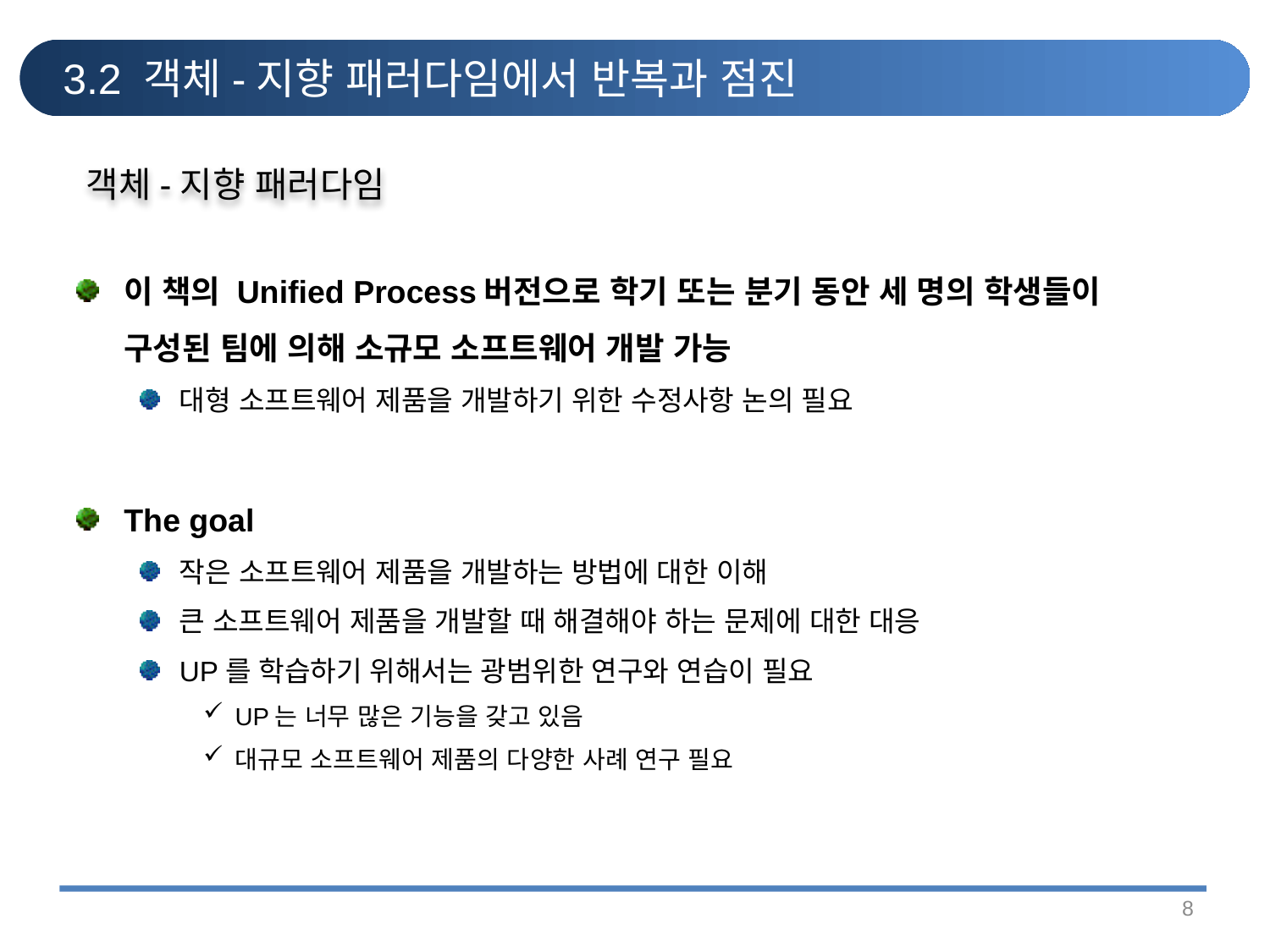

# 3.2 객체-지향 패러다임에서 반복과 점진
객체-지향 패러다임
이 책의 Unified Process버전으로 학기 또는 분기 동안 세 명의 학생들이 구성된 팀에 의해 소규모 소프트웨어 개발 가능
대형 소프트웨어 제품을 개발하기 위한 수정사항 논의 필요

The goal
작은 소프트웨어 제품을 개발하는 방법에 대한 이해
큰 소프트웨어 제품을 개발할 때 해결해야 하는 문제에 대한 대응
UP를 학습하기 위해서는 광범위한 연구와 연습이 필요
UP는 너무 많은 기능을 갖고 있음
대규모 소프트웨어 제품의 다양한 사례 연구 필요

8